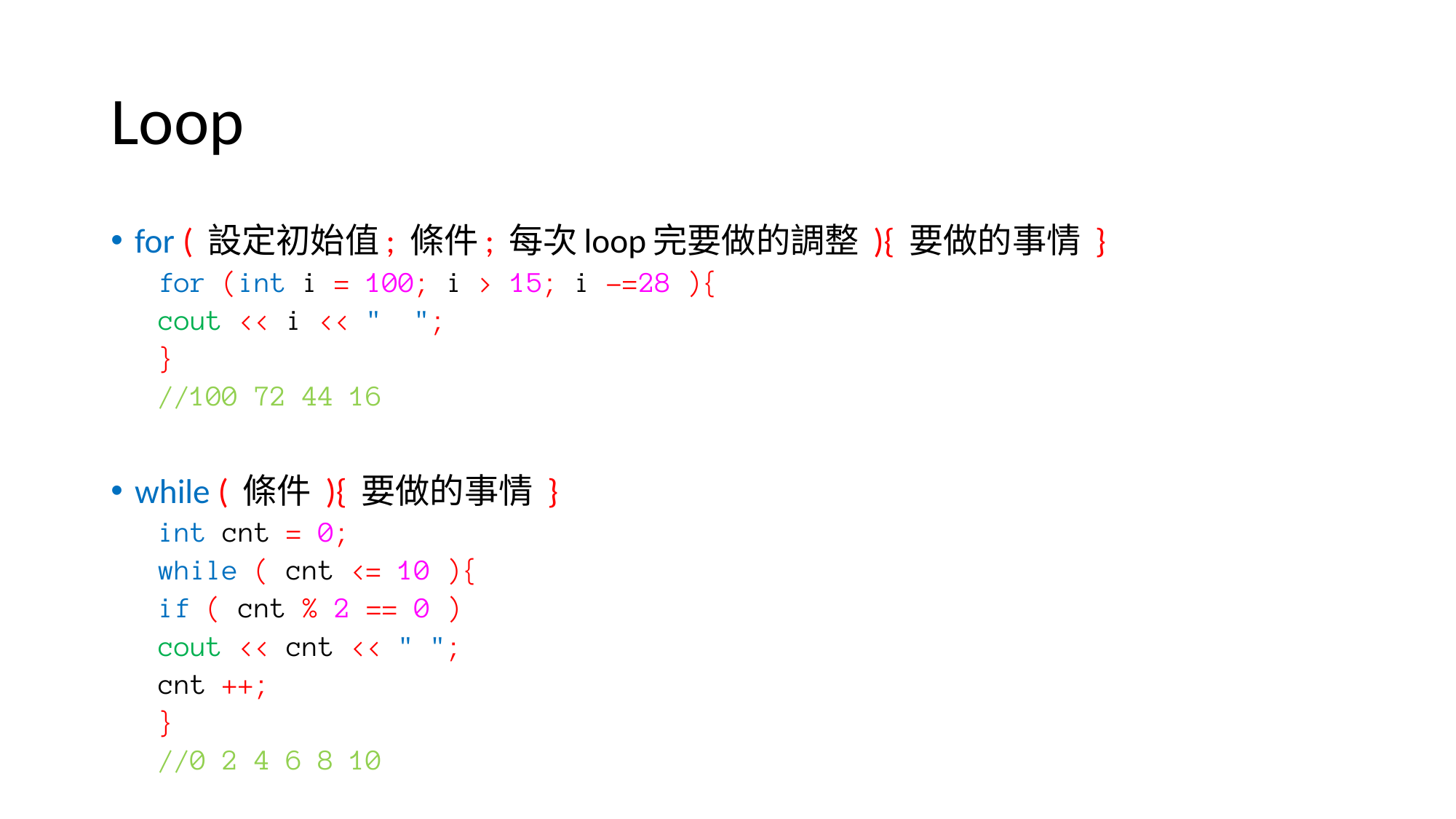

# Loop
for ( 設定初始值; 條件; 每次loop完要做的調整 ){ 要做的事情 }
for (int i = 100; i > 15; i -=28 ){
	cout << i << "  ";
}
//100 72 44 16

while ( 條件 ){ 要做的事情 }
int cnt = 0;
while ( cnt <= 10 ){
	if ( cnt % 2 == 0 )
		cout << cnt << " ";
	cnt ++;
}
//0 2 4 6 8 10